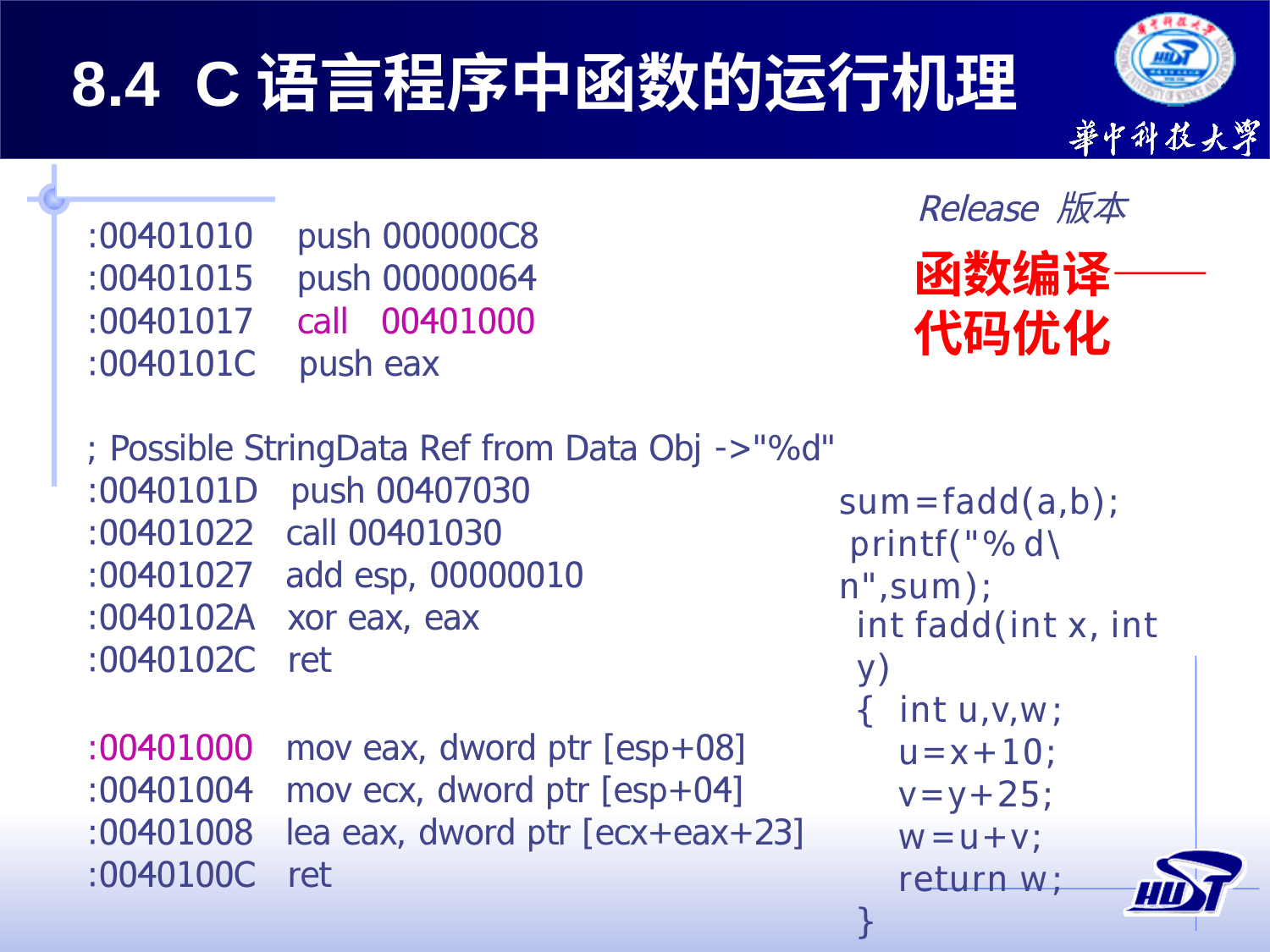

8.4  C语言程序中函数的运行机理
Release 版本
:00401010    push 000000C8
:00401015    push 00000064
:00401017    call   00401000
:0040101C    push eax

; Possible StringData Ref from Data Obj ->"%d"
:0040101D   push 00407030
:00401022   call 00401030
:00401027   add esp, 00000010
:0040102A   xor eax, eax
:0040102C   ret
# 函数编译——代码优化
sum=fadd(a,b);
 printf("%d\n",sum);
int fadd(int x, int y)
{  int u,v,w;
    u=x+10;
    v=y+25;
    w=u+v;
    return w;
}
:00401000   mov eax, dword ptr [esp+08]
:00401004   mov ecx, dword ptr [esp+04]
:00401008   lea eax, dword ptr [ecx+eax+23]
:0040100C   ret